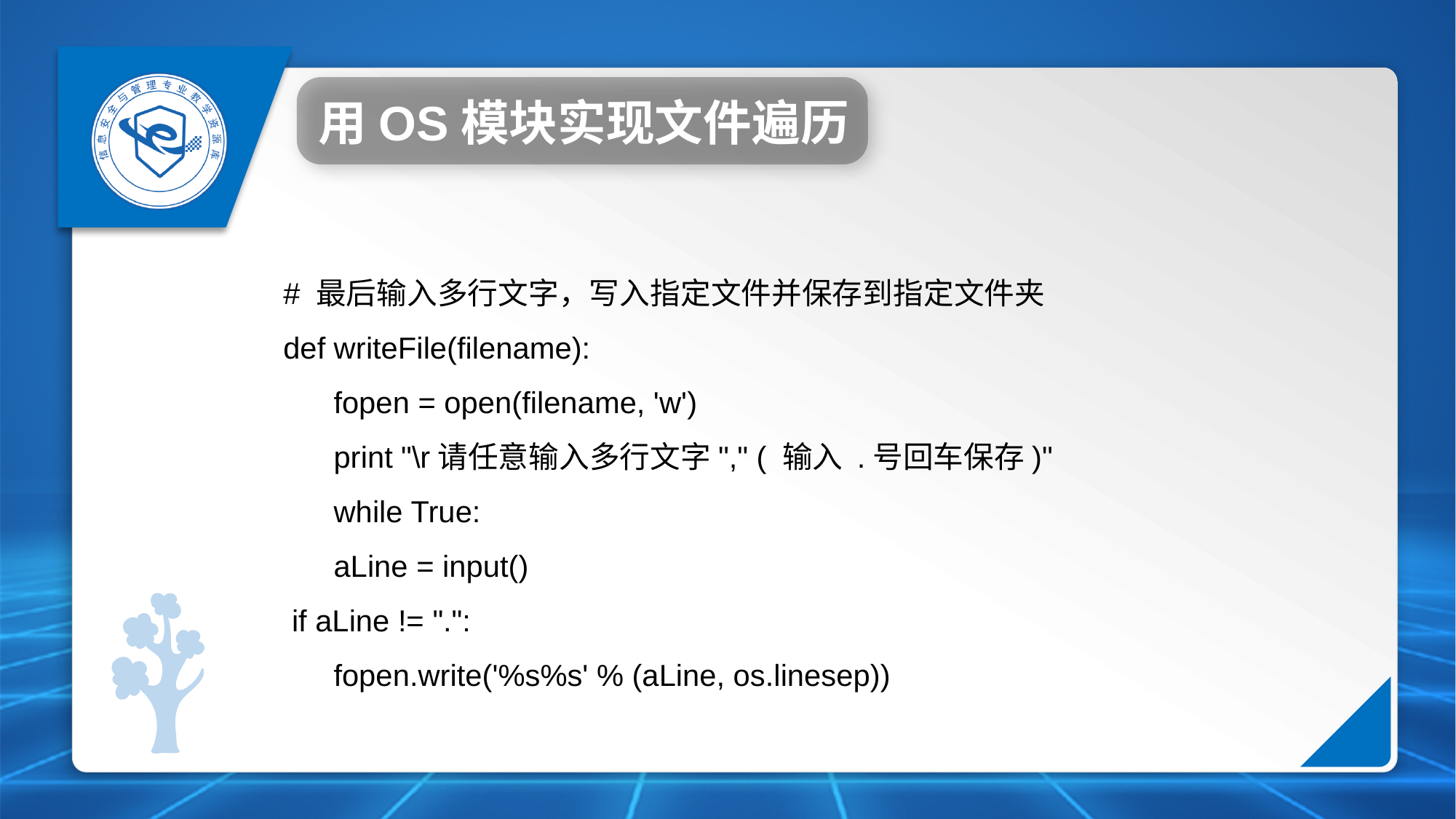

用OS模块实现文件遍历
# 最后输入多行文字，写入指定文件并保存到指定文件夹
def writeFile(filename):
      fopen = open(filename, 'w')
      print "\r请任意输入多行文字"," ( 输入 .号回车保存)"
      while True:
      aLine = input()
 if aLine != ".":
      fopen.write('%s%s' % (aLine, os.linesep))